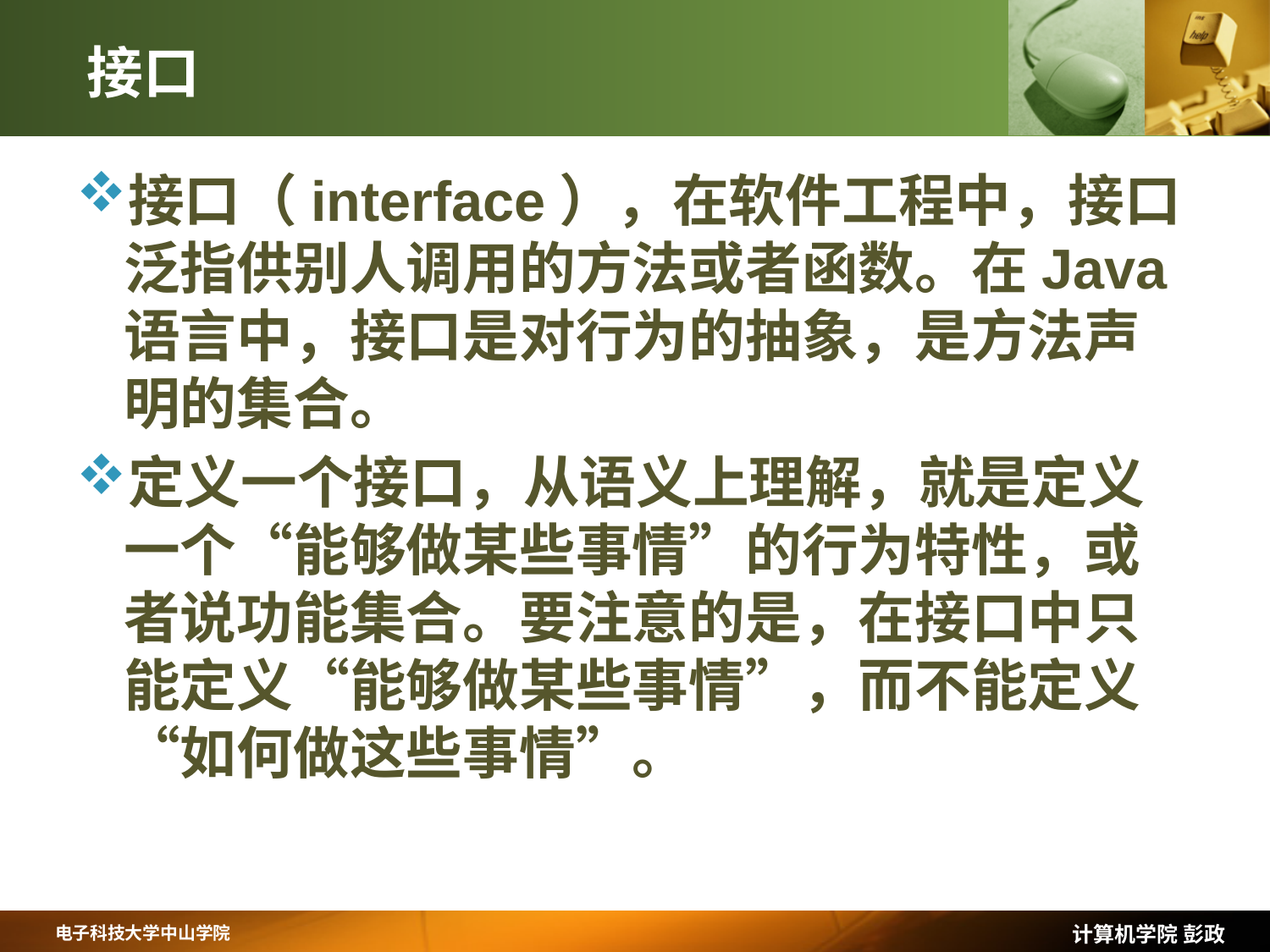

# 接口
接口（interface），在软件工程中，接口泛指供别人调用的方法或者函数。在Java语言中，接口是对行为的抽象，是方法声明的集合。
定义一个接口，从语义上理解，就是定义一个“能够做某些事情”的行为特性，或者说功能集合。要注意的是，在接口中只能定义“能够做某些事情”，而不能定义“如何做这些事情”。

计算机学院 彭政
电子科技大学中山学院